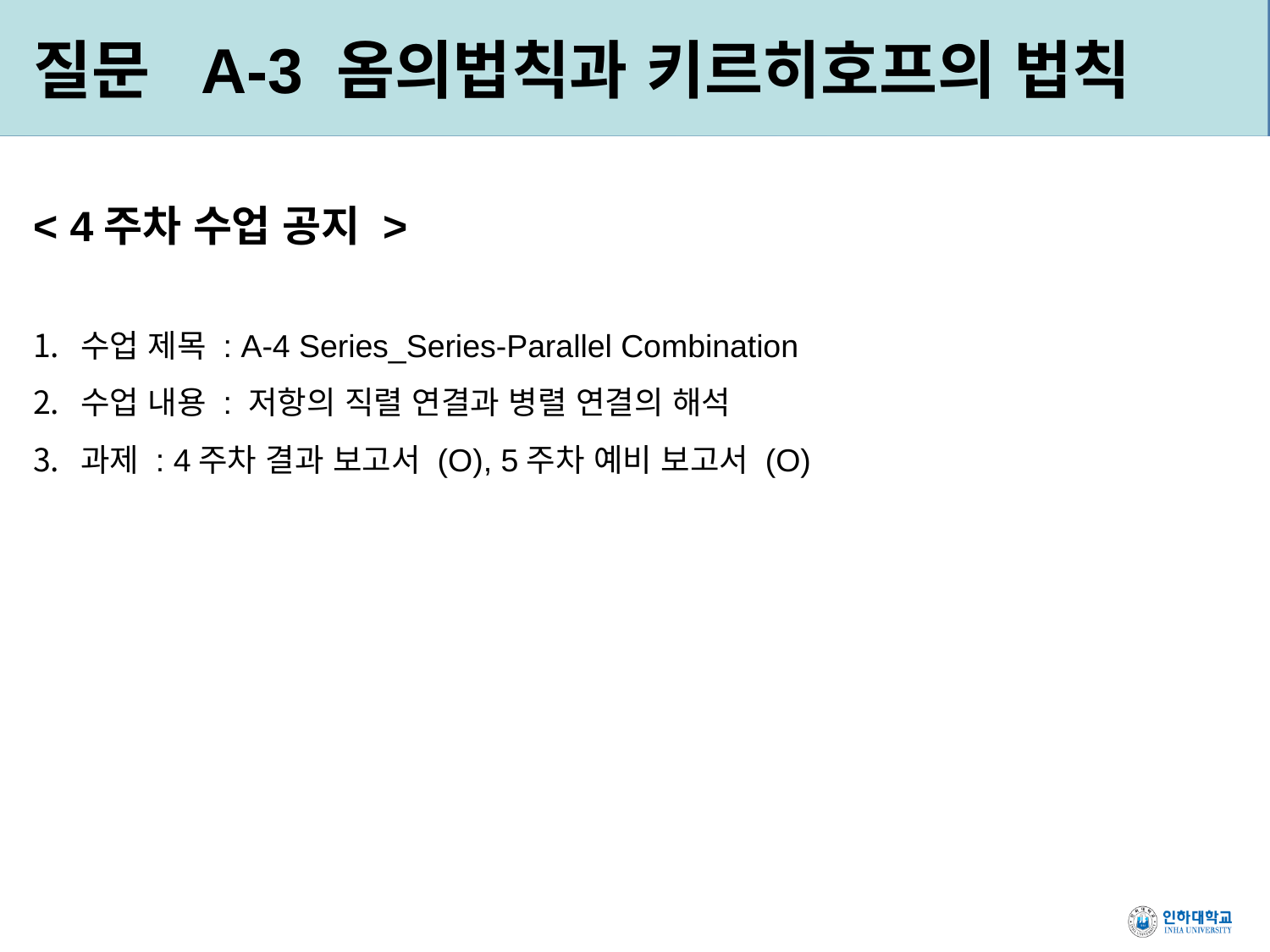

질문  A-3 옴의법칙과 키르히호프의 법칙
< 4주차 수업 공지 >

수업 제목 : A-4 Series_Series-Parallel Combination
수업 내용 : 저항의 직렬 연결과 병렬 연결의 해석
과제 : 4주차 결과 보고서 (O), 5주차 예비 보고서 (O)